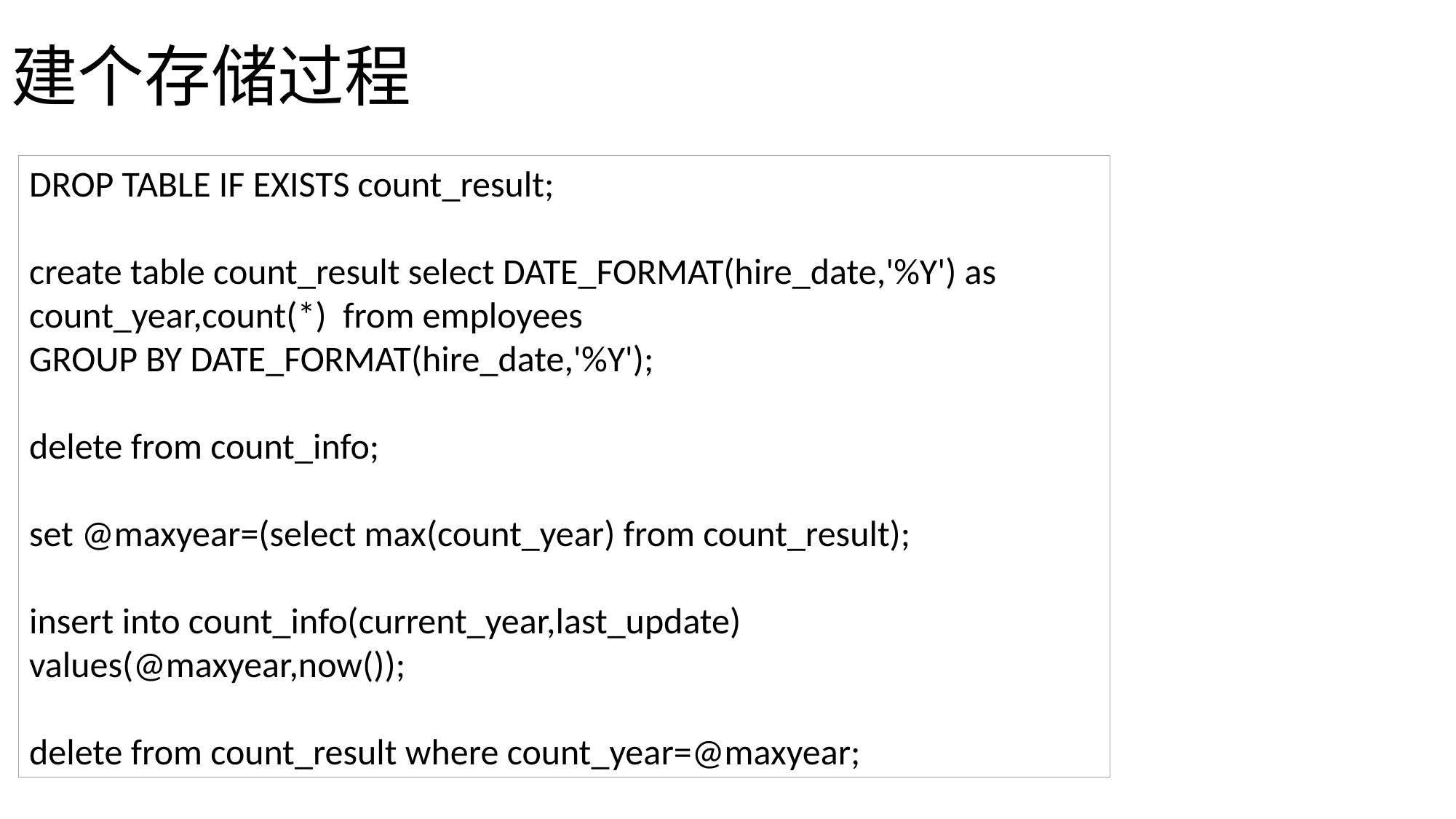

# 建个存储过程
DROP TABLE IF EXISTS count_result;

create table count_result select DATE_FORMAT(hire_date,'%Y') as count_year,count(*)  from employees
GROUP BY DATE_FORMAT(hire_date,'%Y');

delete from count_info;

set @maxyear=(select max(count_year) from count_result);

insert into count_info(current_year,last_update) values(@maxyear,now());

delete from count_result where count_year=@maxyear;